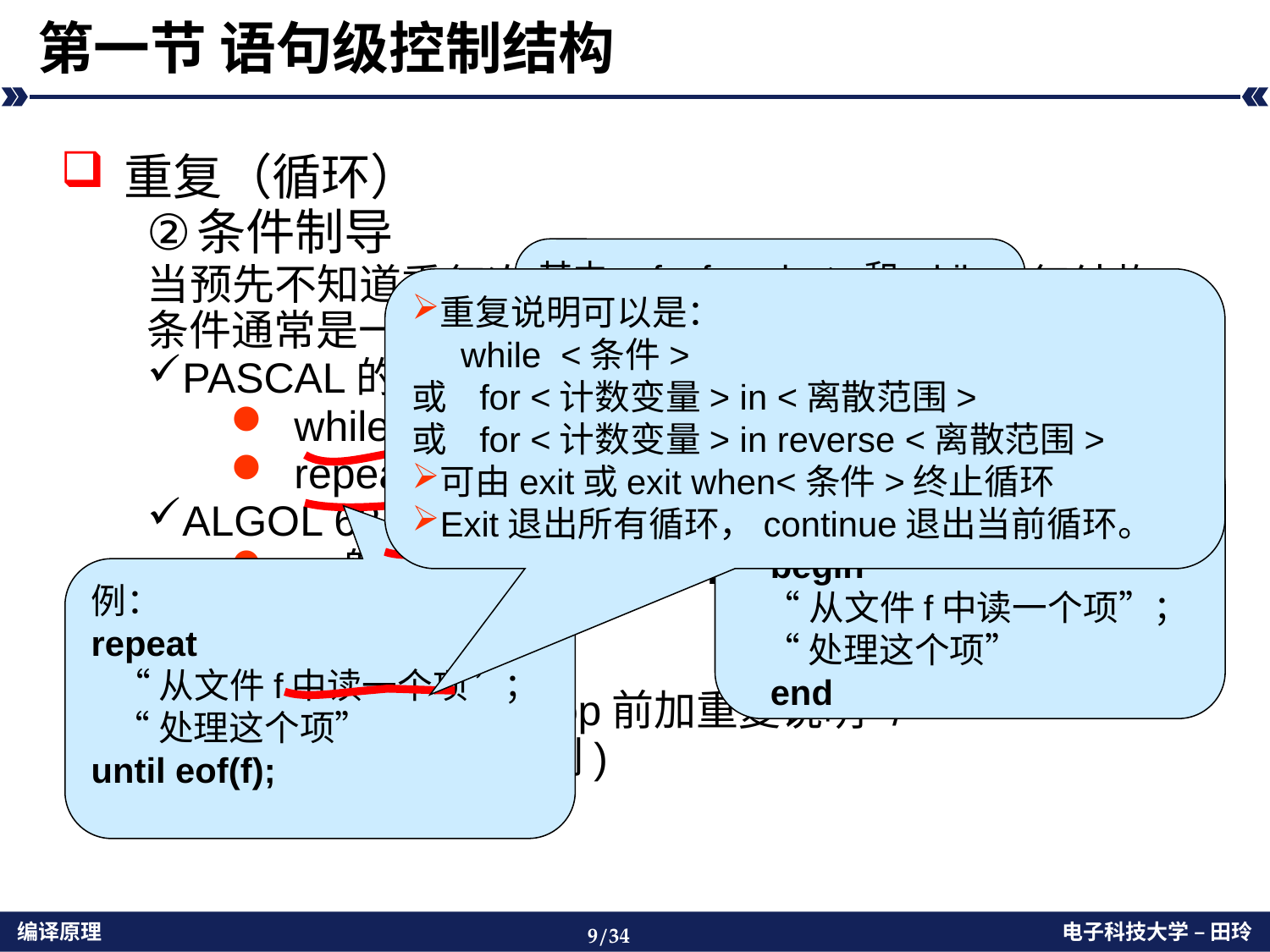

# 第一节 语句级控制结构
重复（循环）
条件制导
当预先不知道重复次数时,使用“条件制导”重复结构；条件通常是一个布尔表达式。
PASCAL的条件制导语句
while循环：描述0或任意多次的重复
repeat until循环：至少一次以上的重复
ALGOL 68的条件循环
一般形式：for i from j by k to m while b do...od
Ada的循环结构
loop   /*可以在loop前加重复说明*/
          循环体(语句序列)
end loop;
其中，for,from,by,to和while是所有可能的选择（都可省缺）;
  to 10 do a:=a+2 od
重复说明可以是：
     while  <条件>
或   for <计数变量> in <离散范围>
或   for <计数变量> in reverse <离散范围>
可由exit或exit when<条件>终止循环
Exit退出所有循环，continue退出当前循环。
例：
while not eof(f) do
   begin
   “从文件f中读一个项”；
   “处理这个项”
   end

例：
repeat
   “从文件f中读一个项”；
   “处理这个项”
until eof(f);